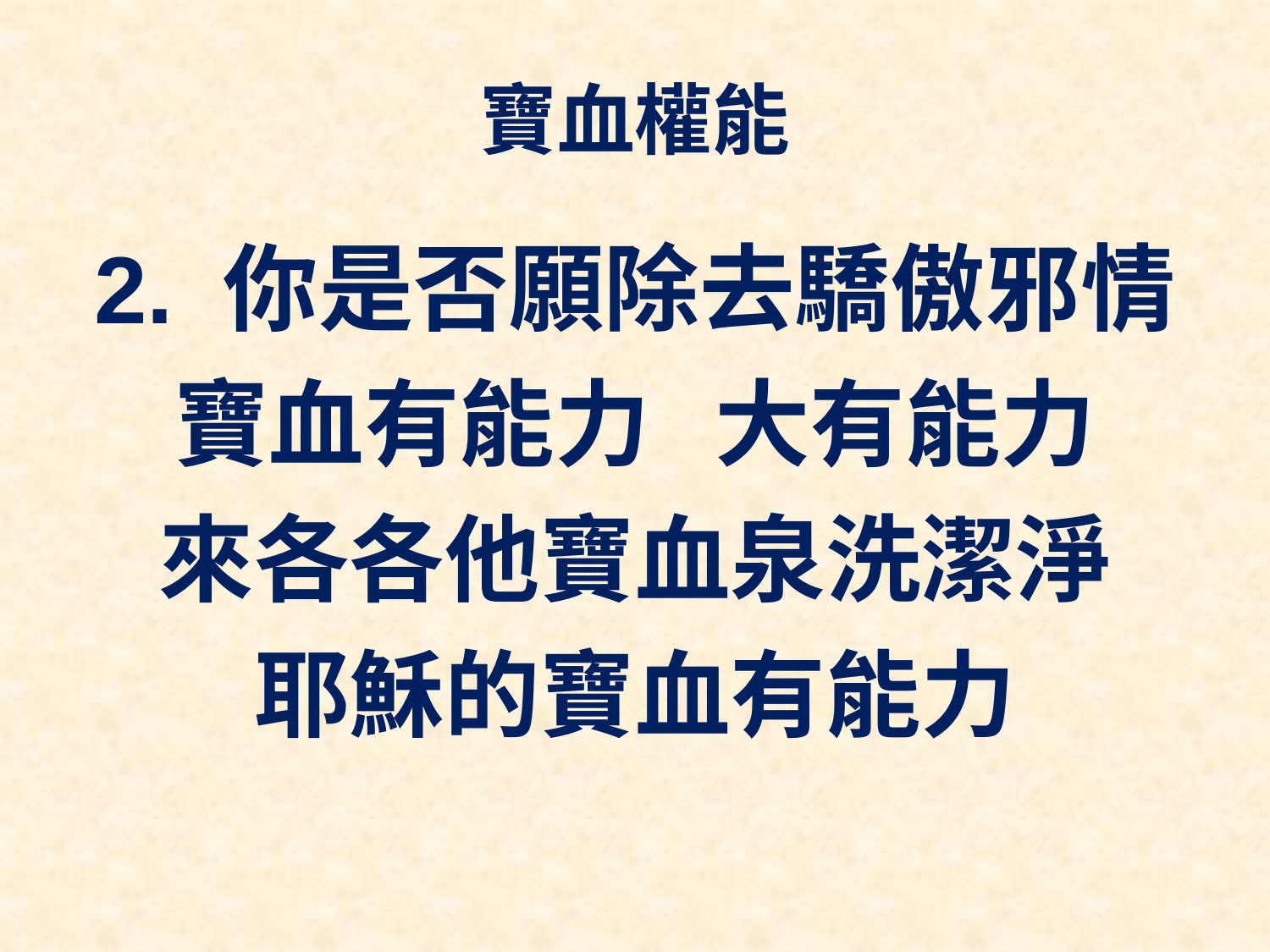

# 寶血權能
2. 你是否願除去驕傲邪情
寶血有能力   大有能力
來各各他寶血泉洗潔淨
耶穌的寶血有能力